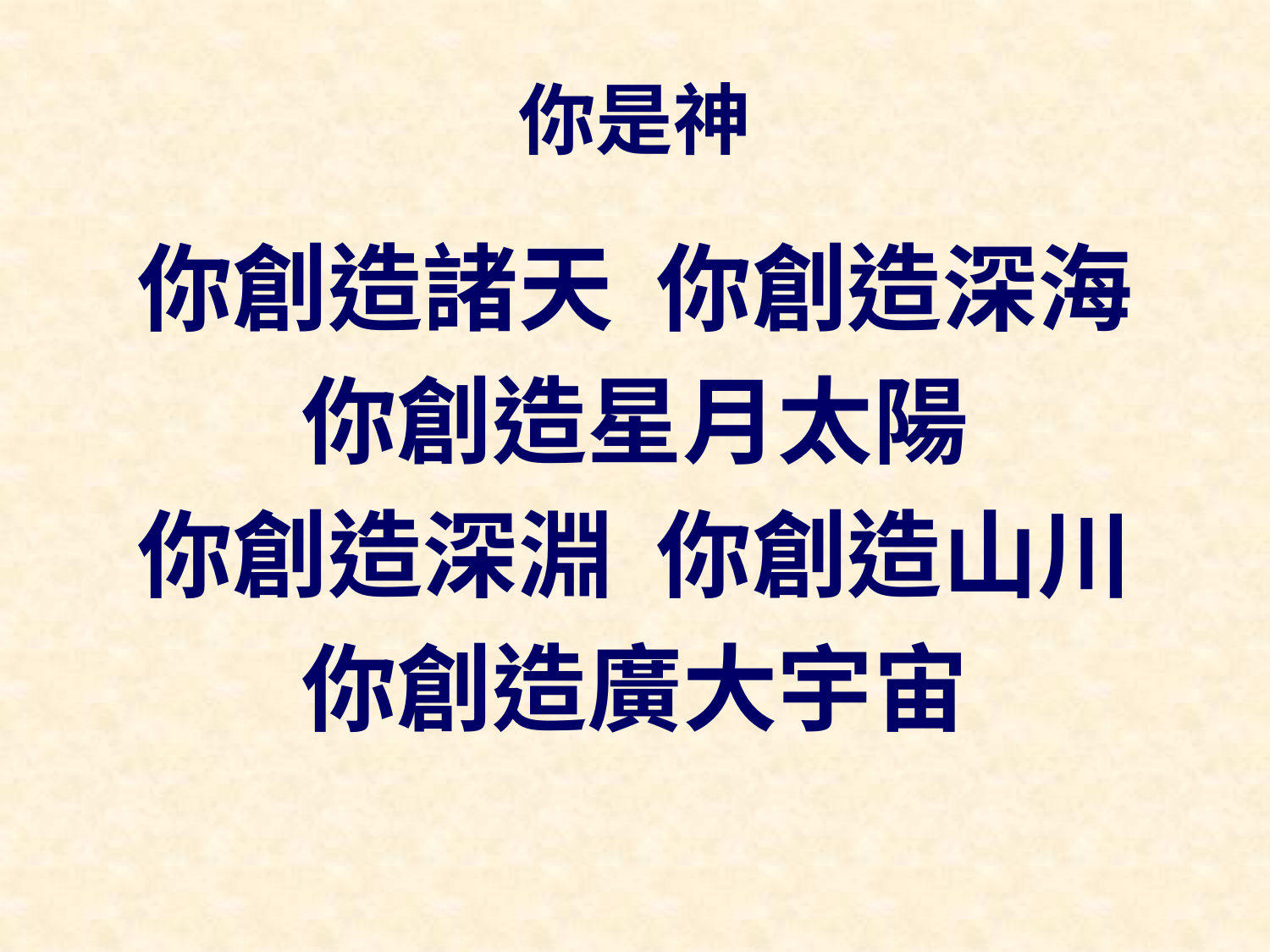

# 你是神
你創造諸天  你創造深海
你創造星月太陽
你創造深淵  你創造山川
你創造廣大宇宙